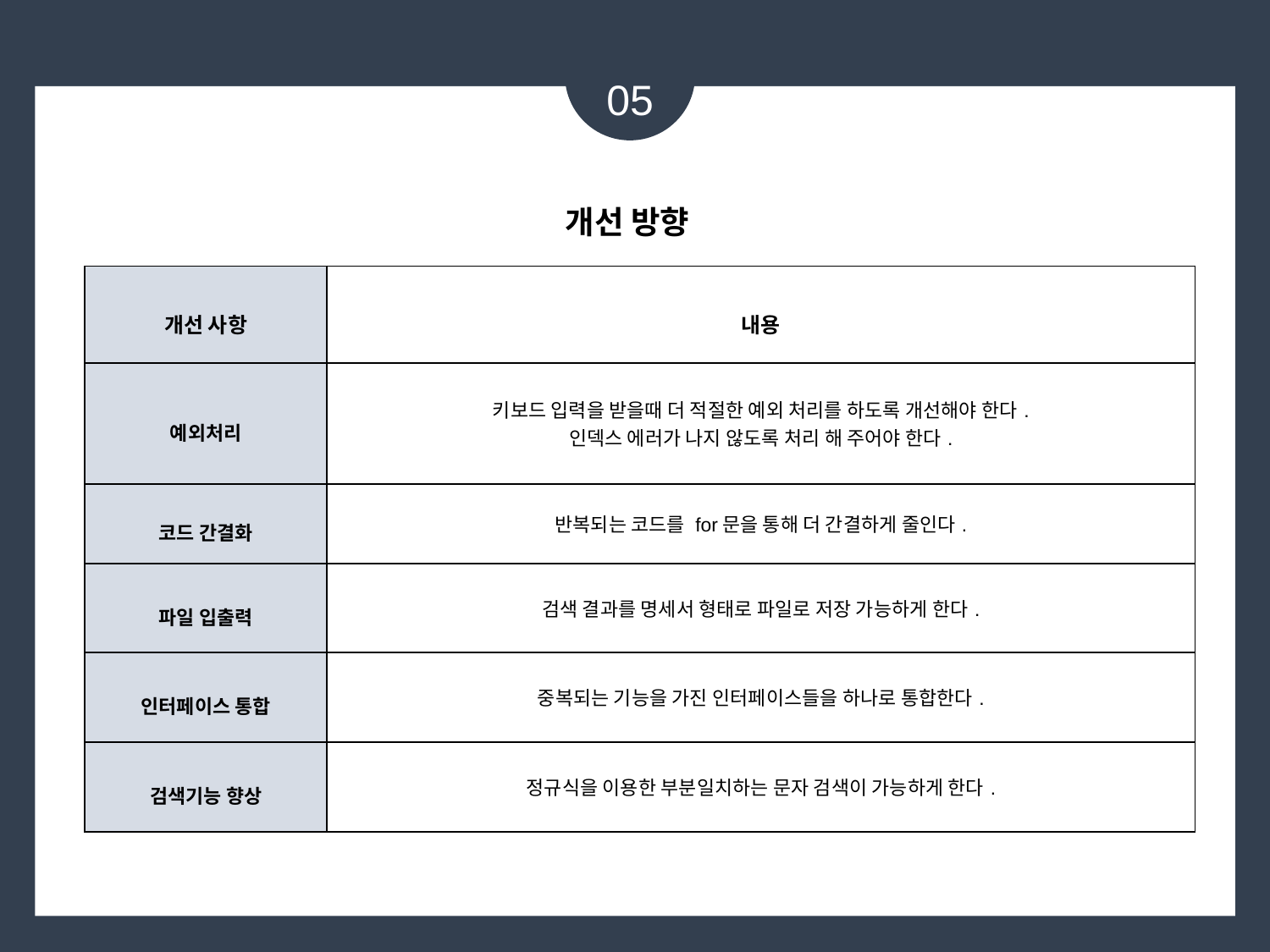

05

개선 방향
| 개선 사항 | 내용 |
| --- | --- |
| 예외처리 | 키보드 입력을 받을때 더 적절한 예외 처리를 하도록 개선해야 한다. 인덱스 에러가 나지 않도록 처리 해 주어야 한다. |
| 코드 간결화 | 반복되는 코드를 for문을 통해 더 간결하게 줄인다. |
| 파일 입출력 | 검색 결과를 명세서 형태로 파일로 저장 가능하게 한다. |
| 인터페이스 통합 | 중복되는 기능을 가진 인터페이스들을 하나로 통합한다. |
| 검색기능 향상 | 정규식을 이용한 부분일치하는 문자 검색이 가능하게 한다. |